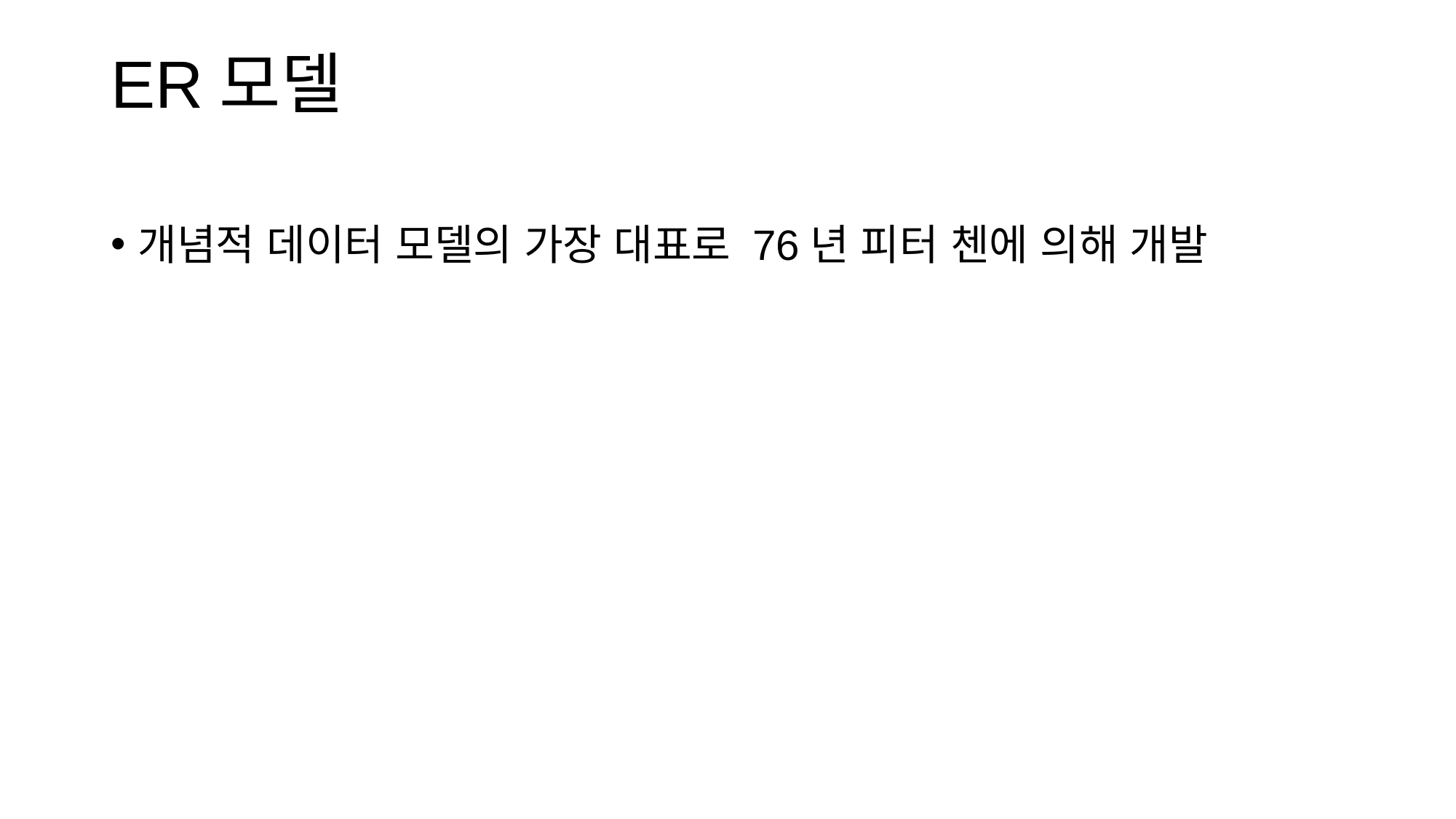

# ER모델

개념적 데이터 모델의 가장 대표로 76년 피터 첸에 의해 개발